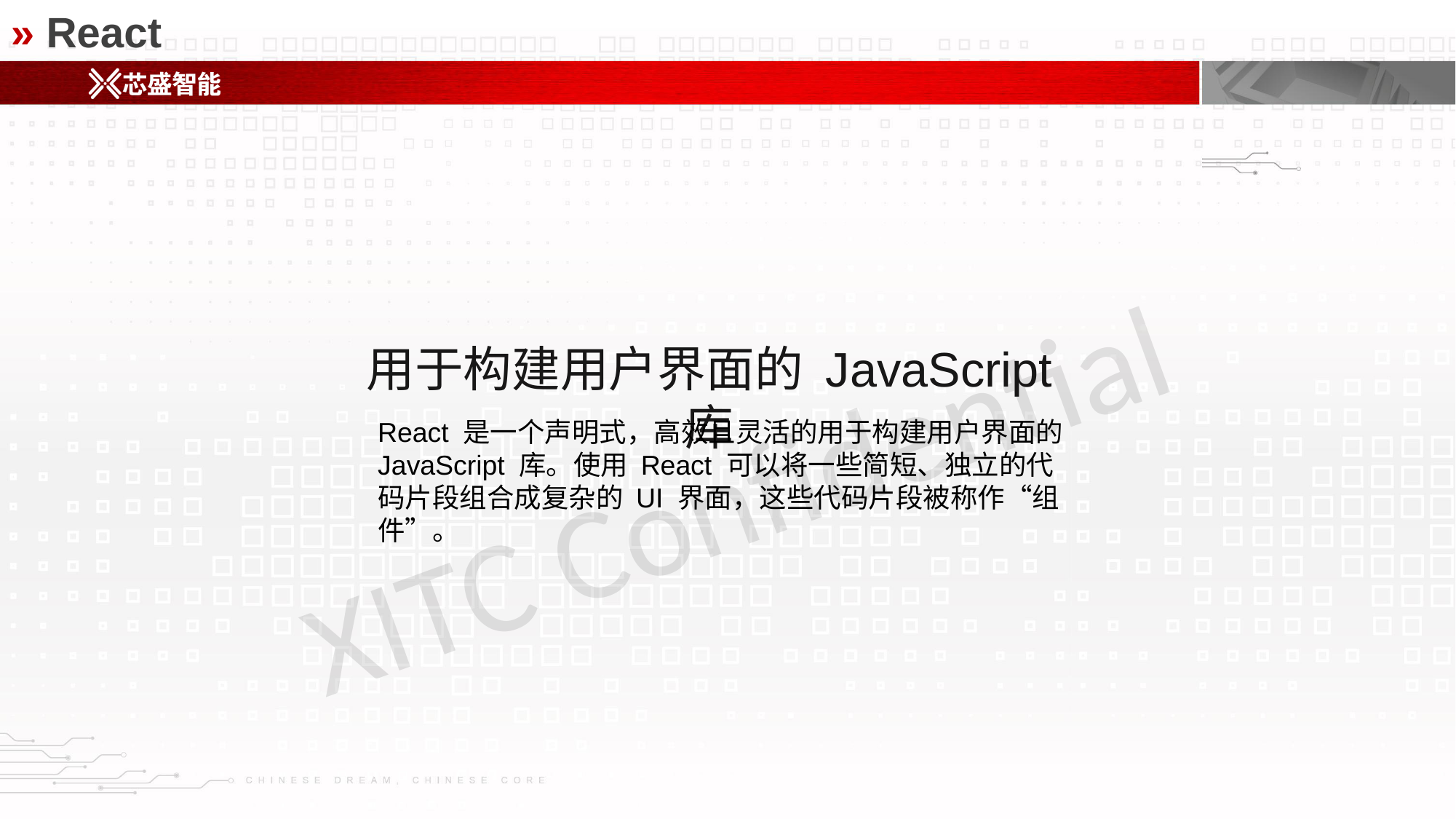

» React
用于构建用户界面的 JavaScript 库
React 是一个声明式，高效且灵活的用于构建用户界面的 JavaScript 库。使用 React 可以将一些简短、独立的代码片段组合成复杂的 UI 界面，这些代码片段被称作“组件”。